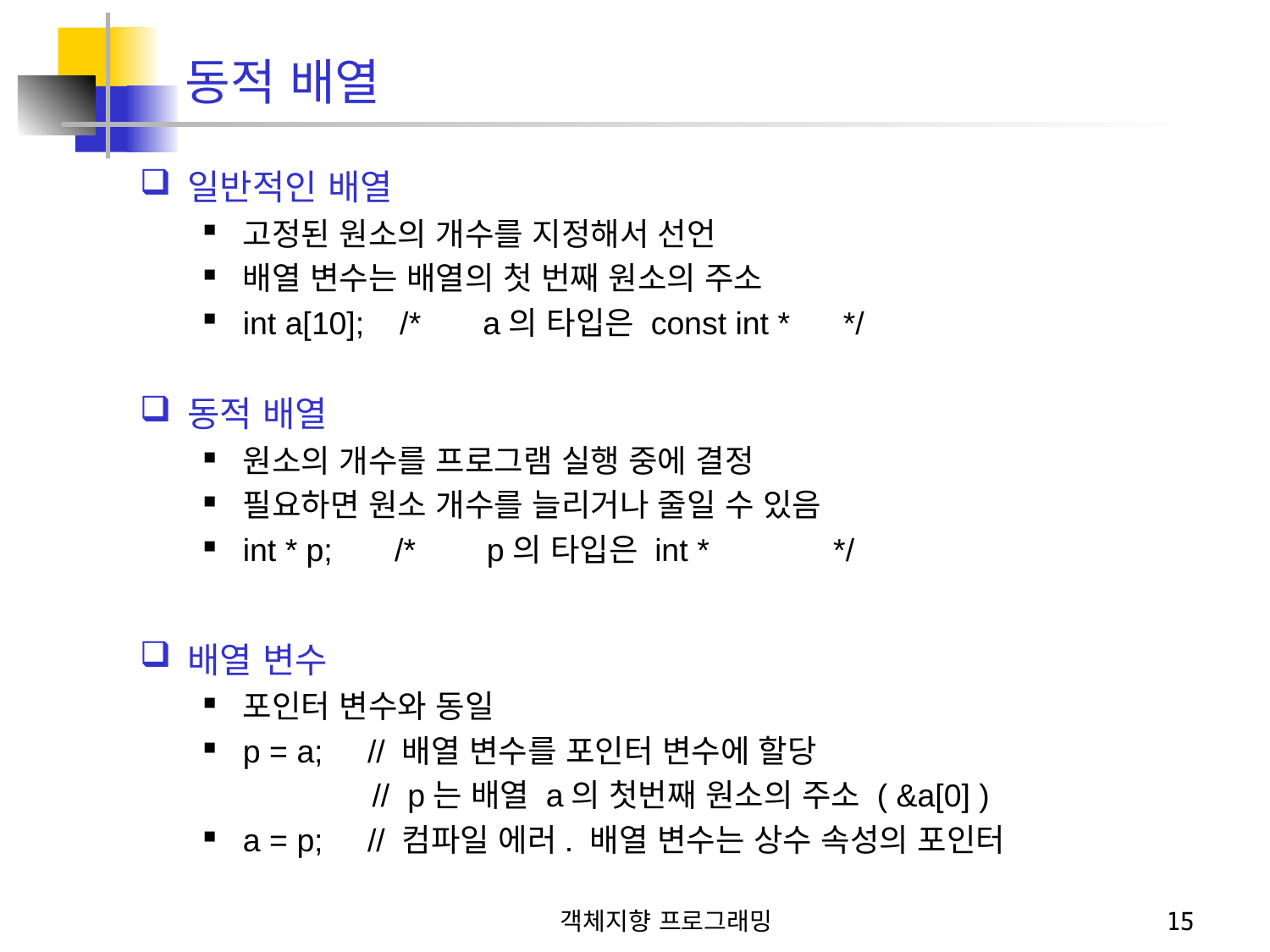

동적 배열
일반적인 배열
고정된 원소의 개수를 지정해서 선언
배열 변수는 배열의 첫 번째 원소의 주소
int a[10];    /*       a의 타입은 const int *      */

동적 배열
원소의 개수를 프로그램 실행 중에 결정
필요하면 원소 개수를 늘리거나 줄일 수 있음
int * p;       /*        p의 타입은 int *              */

배열 변수
포인터 변수와 동일
p = a;     // 배열 변수를 포인터 변수에 할당
                   //  p는 배열 a의 첫번째 원소의 주소 ( &a[0] )
a = p;     // 컴파일 에러. 배열 변수는 상수 속성의 포인터
객체지향 프로그래밍
15